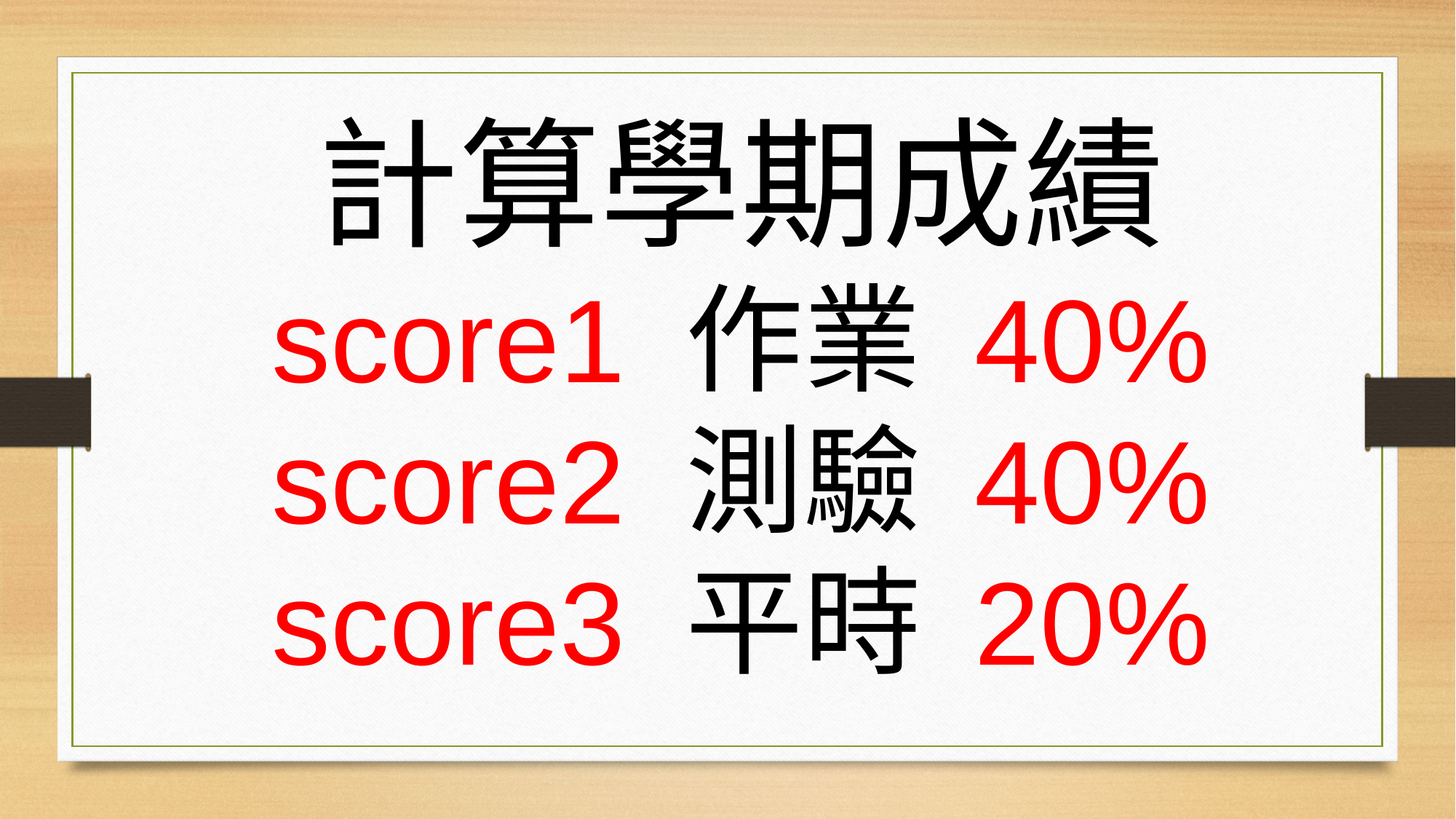

# 計算學期成績 score1 作業 40% score2 測驗 40% score3 平時 20%